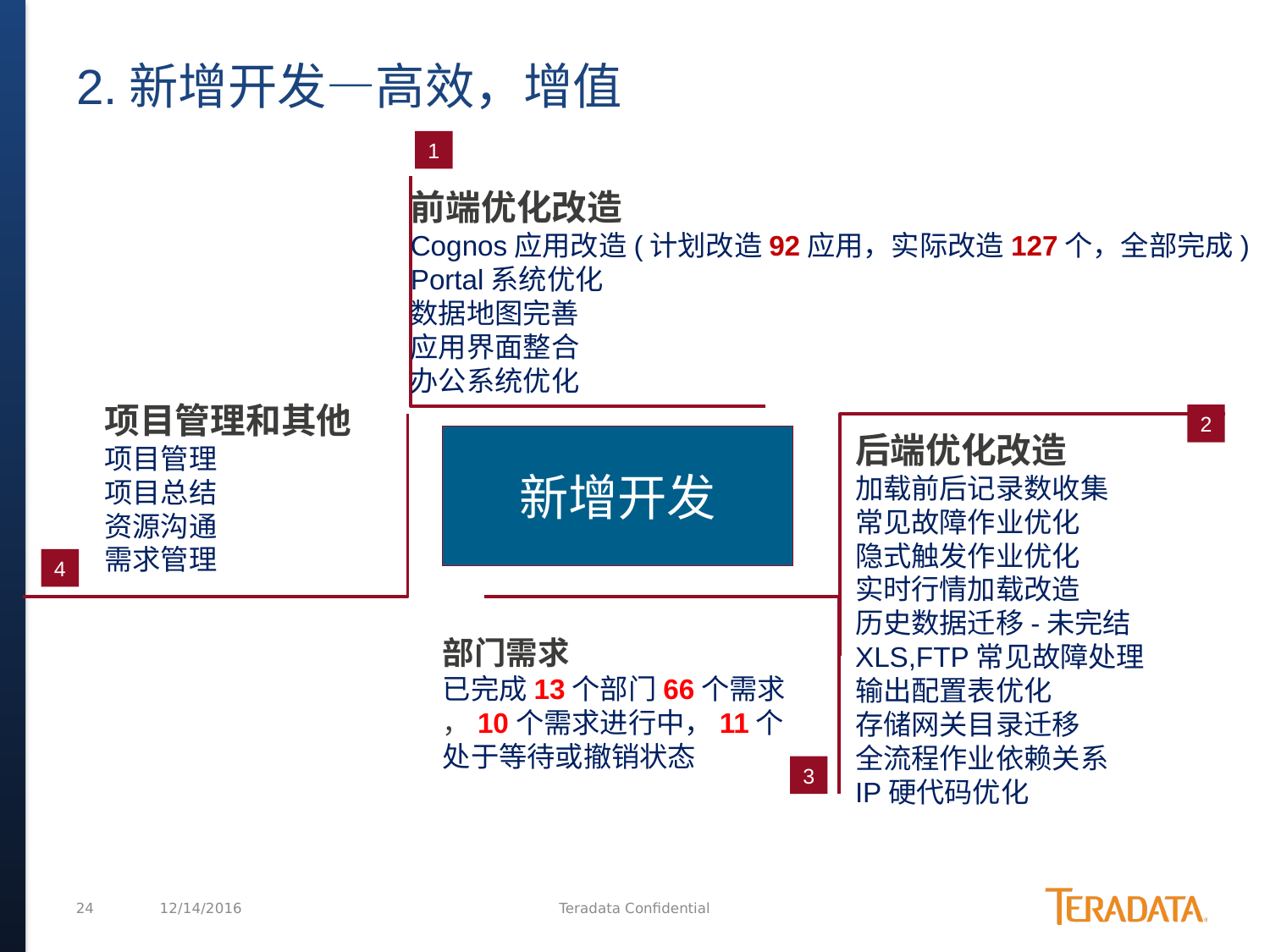

# 2.新增开发—高效，增值
1
前端优化改造
Cognos应用改造(计划改造92应用，实际改造127个，全部完成)
Portal系统优化
数据地图完善
应用界面整合
办公系统优化

项目管理和其他
项目管理
项目总结
资源沟通
需求管理
2
新增开发
后端优化改造
加载前后记录数收集
常见故障作业优化
隐式触发作业优化
实时行情加载改造
历史数据迁移-未完结
XLS,FTP常见故障处理
输出配置表优化
存储网关目录迁移
全流程作业依赖关系
IP硬代码优化
4

部门需求
已完成13个部门66个需求
，10个需求进行中，11个处于等待或撤销状态
3